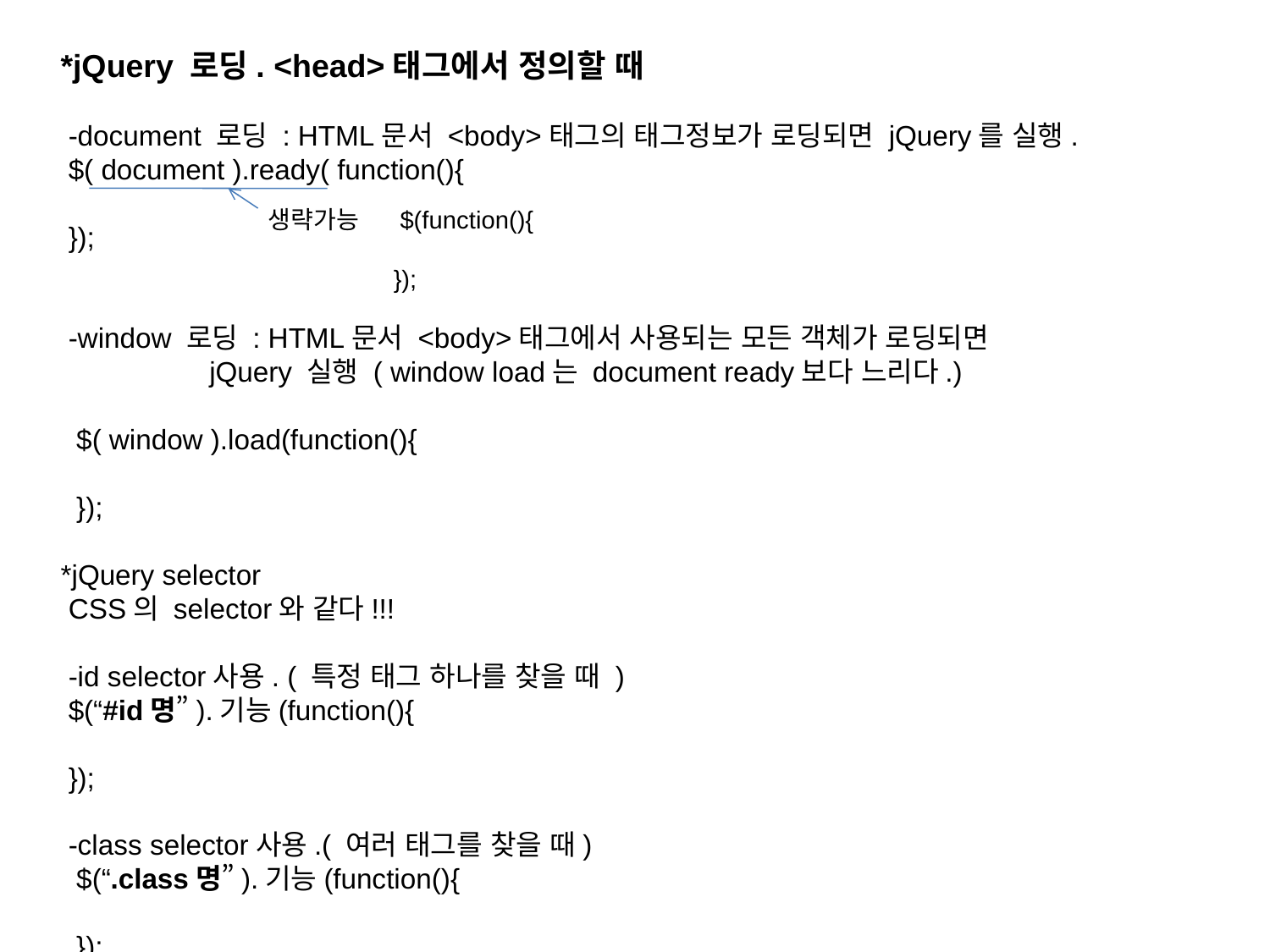

*jQuery 로딩. <head>태그에서 정의할 때

 -document 로딩 : HTML문서 <body>태그의 태그정보가 로딩되면 jQuery를 실행.
 $( document ).ready( function(){

 });

 -window 로딩 : HTML문서 <body>태그에서 사용되는 모든 객체가 로딩되면
                   jQuery 실행 ( window load는 document ready보다 느리다.)

  $( window ).load(function(){

  });

*jQuery selector
 CSS의 selector와 같다!!!

 -id selector사용. ( 특정 태그 하나를 찾을 때 )
 $(“#id명”).기능(function(){

 });

 -class selector사용.( 여러 태그를 찾을 때)
  $(“.class명”).기능(function(){

  });
생략가능     $(function(){

                  });